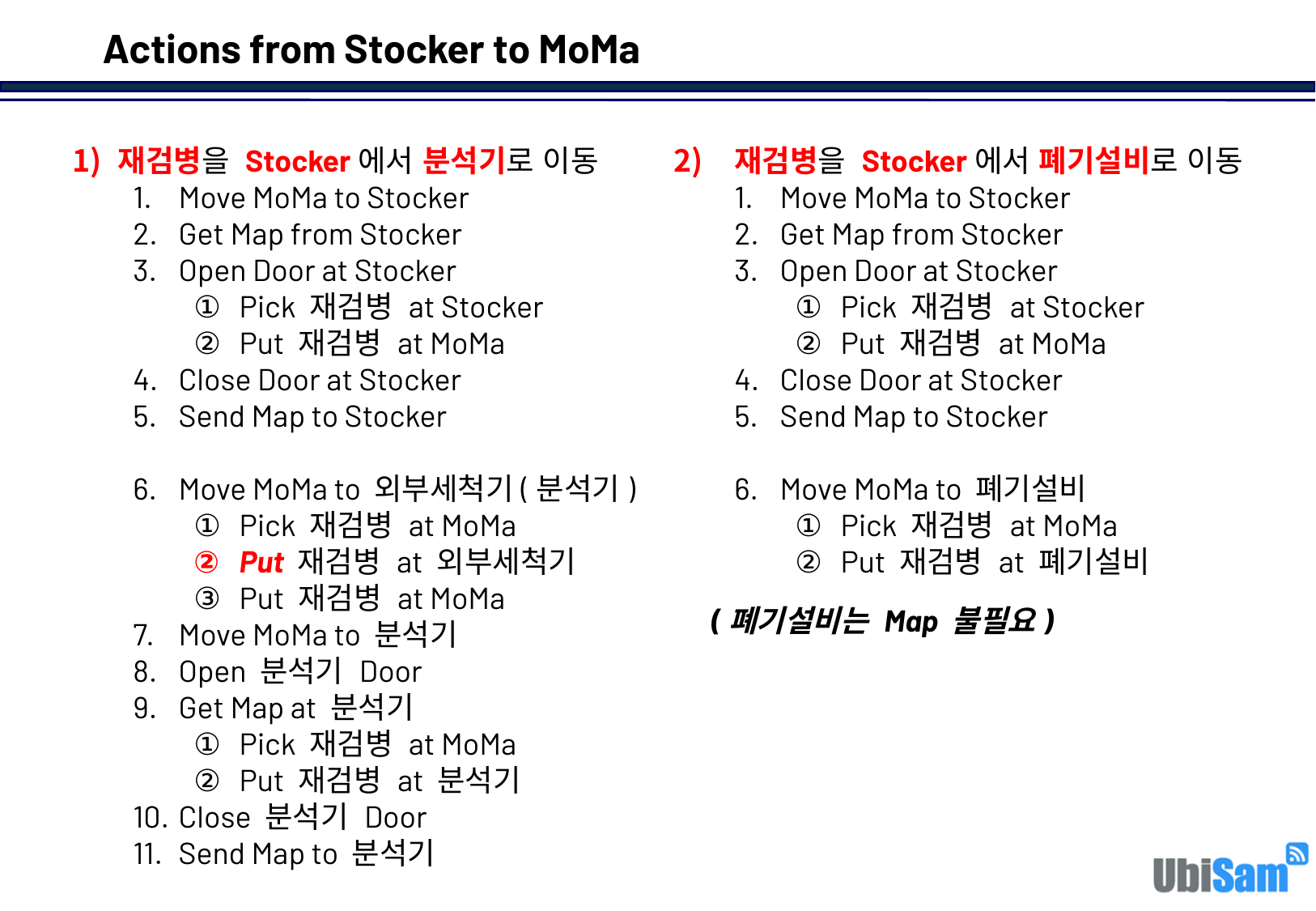

# Actions from Stocker to MoMa
재검병을 Stocker에서 분석기로 이동
Move MoMa to Stocker
Get Map from Stocker
Open Door at Stocker
Pick 재검병 at Stocker
Put 재검병 at MoMa
Close Door at Stocker
Send Map to Stocker
Move MoMa to 외부세척기(분석기)
Pick 재검병 at MoMa
Put 재검병 at 외부세척기
Put 재검병 at MoMa
Move MoMa to 분석기
Open 분석기 Door
Get Map at 분석기
Pick 재검병 at MoMa
Put 재검병 at 분석기
Close 분석기 Door
Send Map to 분석기
재검병을 Stocker에서 폐기설비로 이동
Move MoMa to Stocker
Get Map from Stocker
Open Door at Stocker
Pick 재검병 at Stocker
Put 재검병 at MoMa
Close Door at Stocker
Send Map to Stocker
Move MoMa to 폐기설비
Pick 재검병 at MoMa
Put 재검병 at 폐기설비
(폐기설비는 Map 불필요)